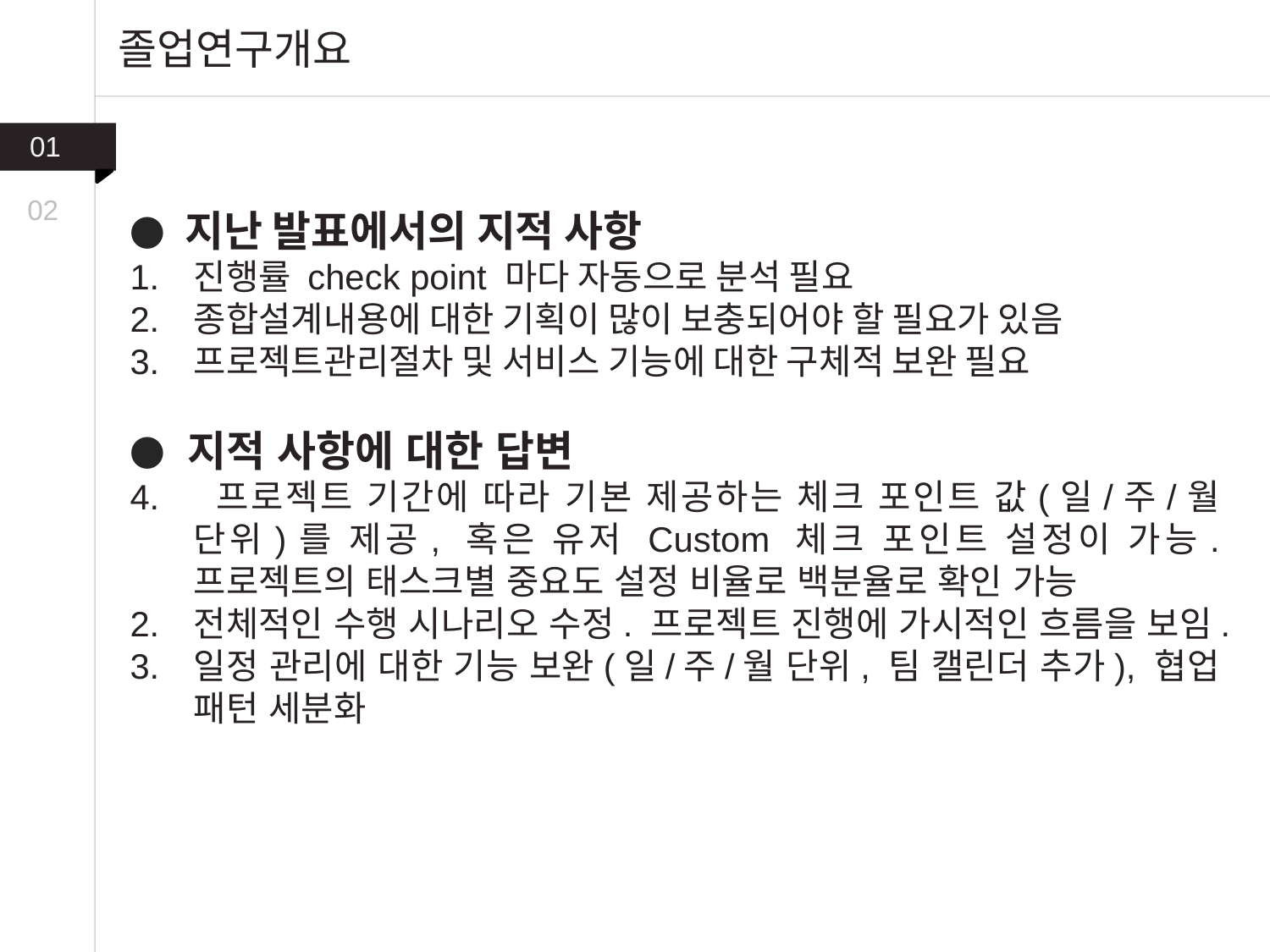

졸업연구개요
01

02
● 지난 발표에서의 지적 사항
진행률 check point 마다 자동으로 분석 필요
종합설계내용에 대한 기획이 많이 보충되어야 할 필요가 있음
프로젝트관리절차 및 서비스 기능에 대한 구체적 보완 필요

● 지적 사항에 대한 답변
 프로젝트 기간에 따라 기본 제공하는 체크 포인트 값(일/주/월 단위)를 제공, 혹은 유저 Custom 체크 포인트 설정이 가능. 프로젝트의 태스크별 중요도 설정 비율로 백분율로 확인 가능
전체적인 수행 시나리오 수정. 프로젝트 진행에 가시적인 흐름을 보임.
일정 관리에 대한 기능 보완(일/주/월 단위, 팀 캘린더 추가), 협업 패턴 세분화